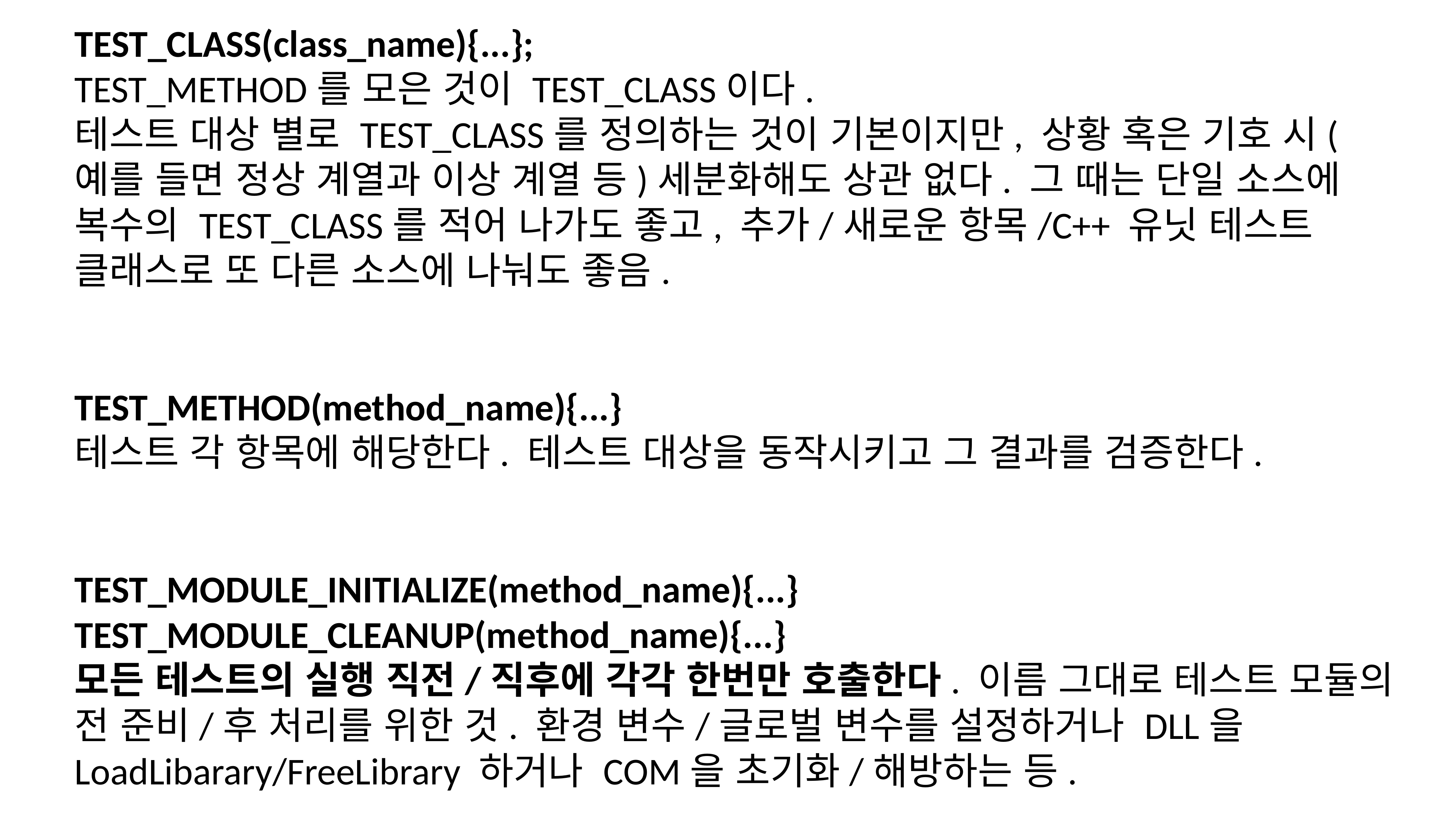

TEST_CLASS(class_name){...};
TEST_METHOD를 모은 것이 TEST_CLASS이다.
테스트 대상 별로 TEST_CLASS를 정의하는 것이 기본이지만, 상황 혹은 기호 시(예를 들면 정상 계열과 이상 계열 등)세분화해도 상관 없다. 그 때는 단일 소스에 복수의 TEST_CLASS를 적어 나가도 좋고, 추가/새로운 항목/C++ 유닛 테스트 클래스로 또 다른 소스에 나눠도 좋음.

TEST_METHOD(method_name){...}
테스트 각 항목에 해당한다. 테스트 대상을 동작시키고 그 결과를 검증한다.

TEST_MODULE_INITIALIZE(method_name){...}
TEST_MODULE_CLEANUP(method_name){...}
모든 테스트의 실행 직전/직후에 각각 한번만 호출한다. 이름 그대로 테스트 모듈의 전 준비/후 처리를 위한 것. 환경 변수/글로벌 변수를 설정하거나 DLL을 LoadLibarary/FreeLibrary 하거나 COM을 초기화/해방하는 등.